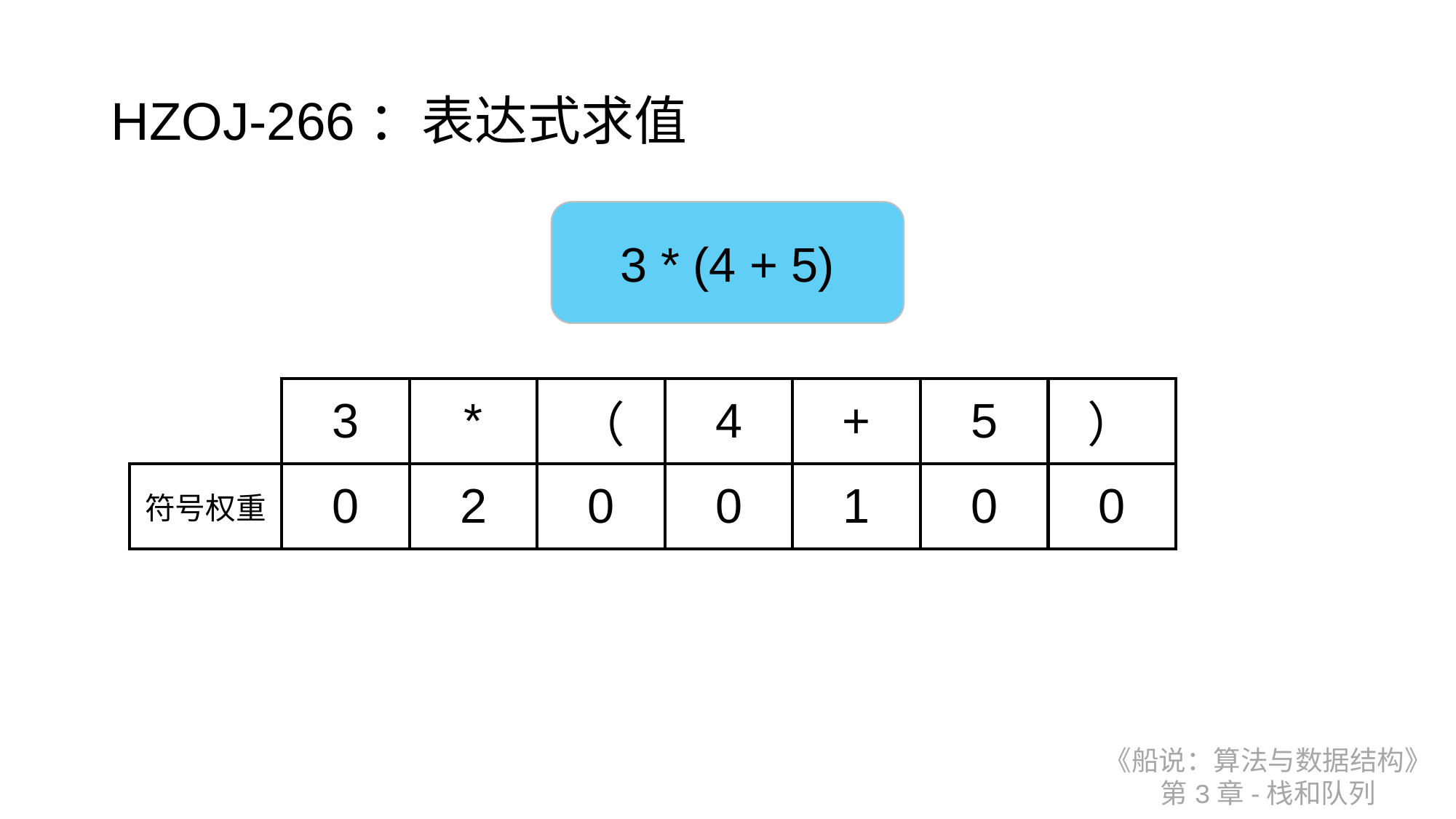

# HZOJ-266：表达式求值
3 * (4 + 5)
|  | 3 | \* | （ | 4 | + | 5 | ） |
| --- | --- | --- | --- | --- | --- | --- | --- |
| 符号权重 | 0 | 2 | 0 | 0 | 1 | 0 | 0 |
|  |  |  |  |  |  |  |  |
|  |  |  |  |  |  |  |  |